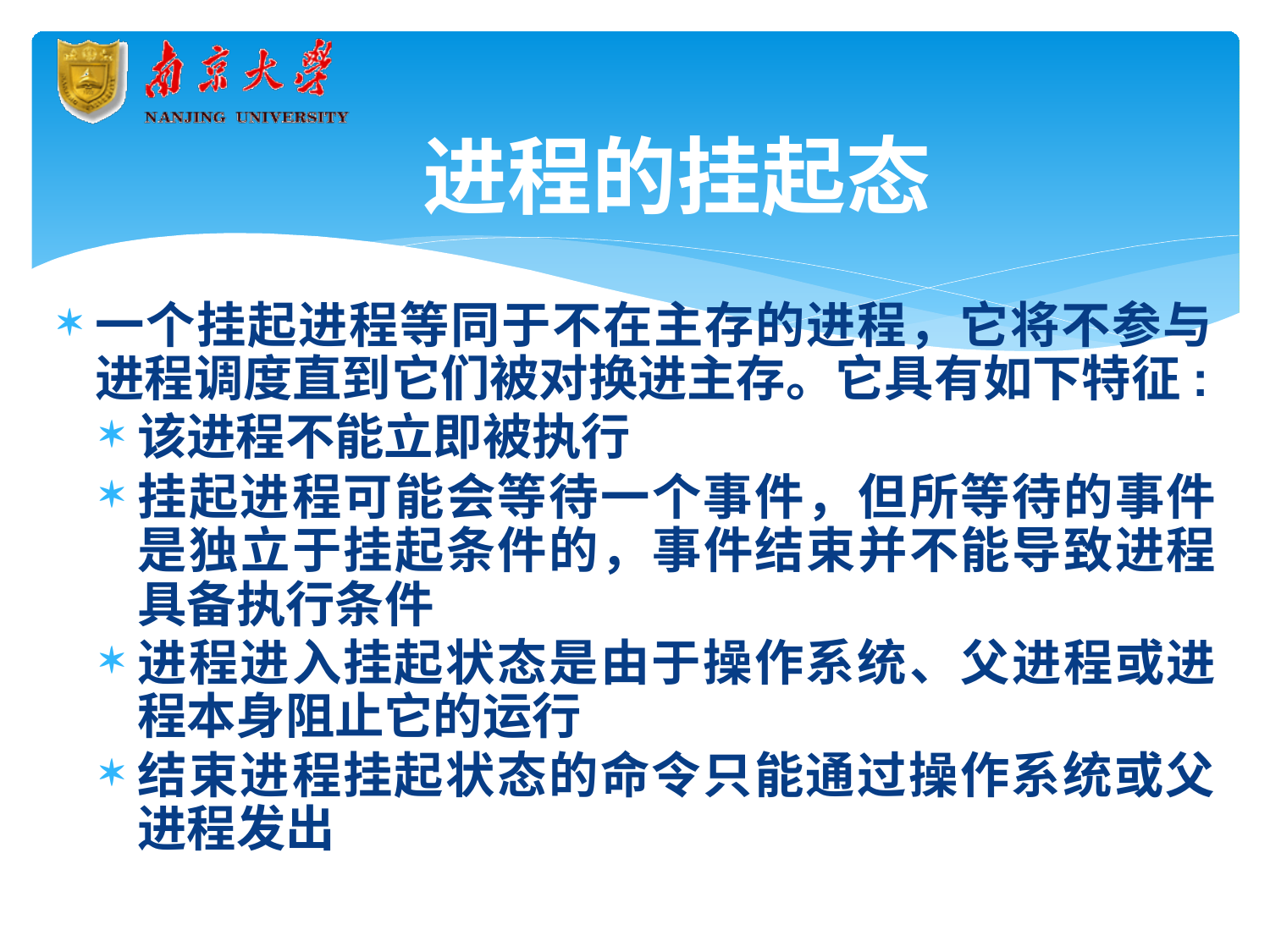

# 进程的挂起态
一个挂起进程等同于不在主存的进程，它将不参与 进程调度直到它们被对换进主存。它具有如下特征:
该进程不能立即被执行
挂起进程可能会等待一个事件，但所等待的事件 是独立于挂起条件的，事件结束并不能导致进程 具备执行条件
进程进入挂起状态是由于操作系统、父进程或进 程本身阻止它的运行
结束进程挂起状态的命令只能通过操作系统或父 进程发出